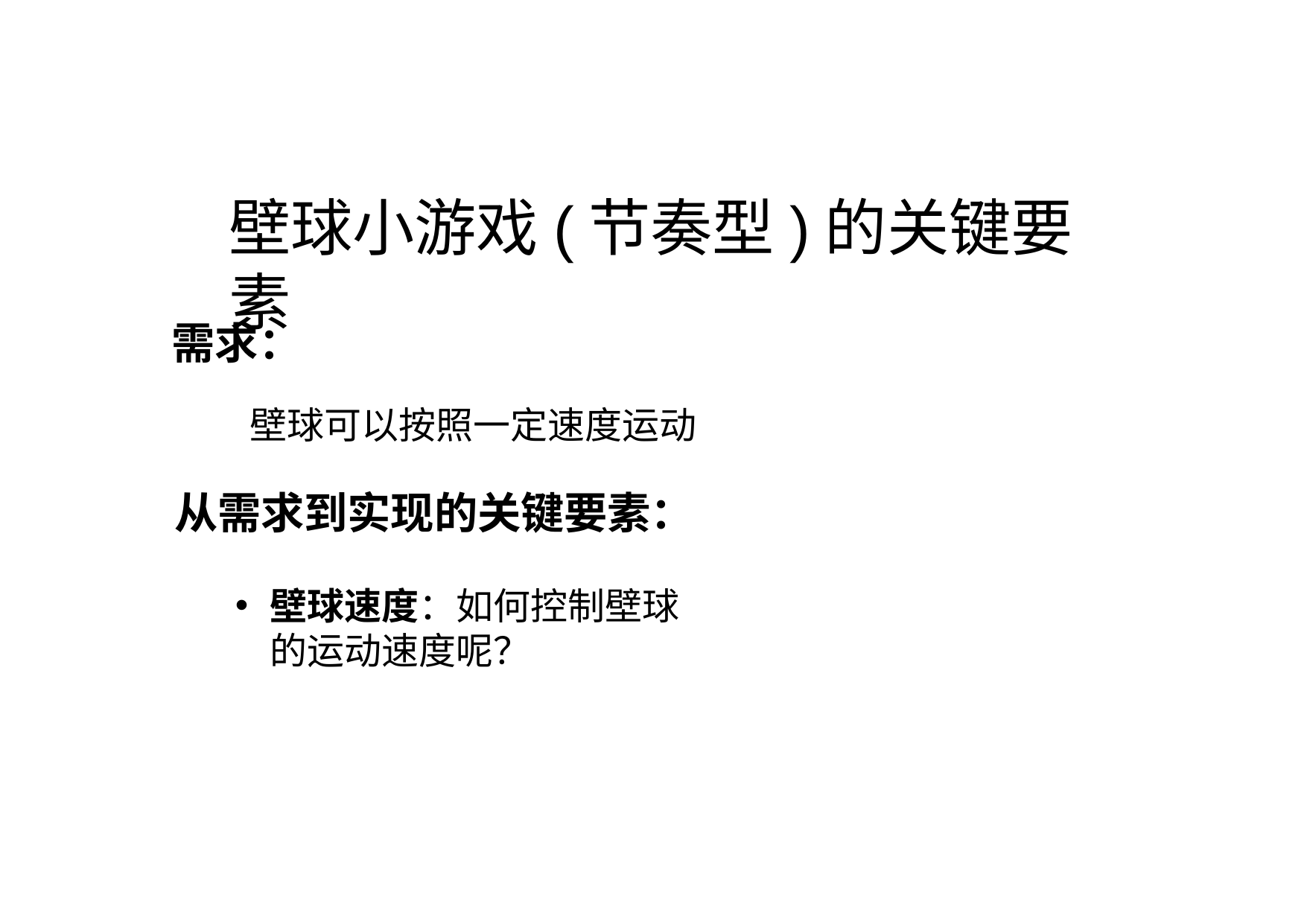

# 壁球小游戏(节奏型)的关键要素
需求：
壁球可以按照一定速度运动
从需求到实现的关键要素：

壁球速度：如何控制壁球的运动速度呢？